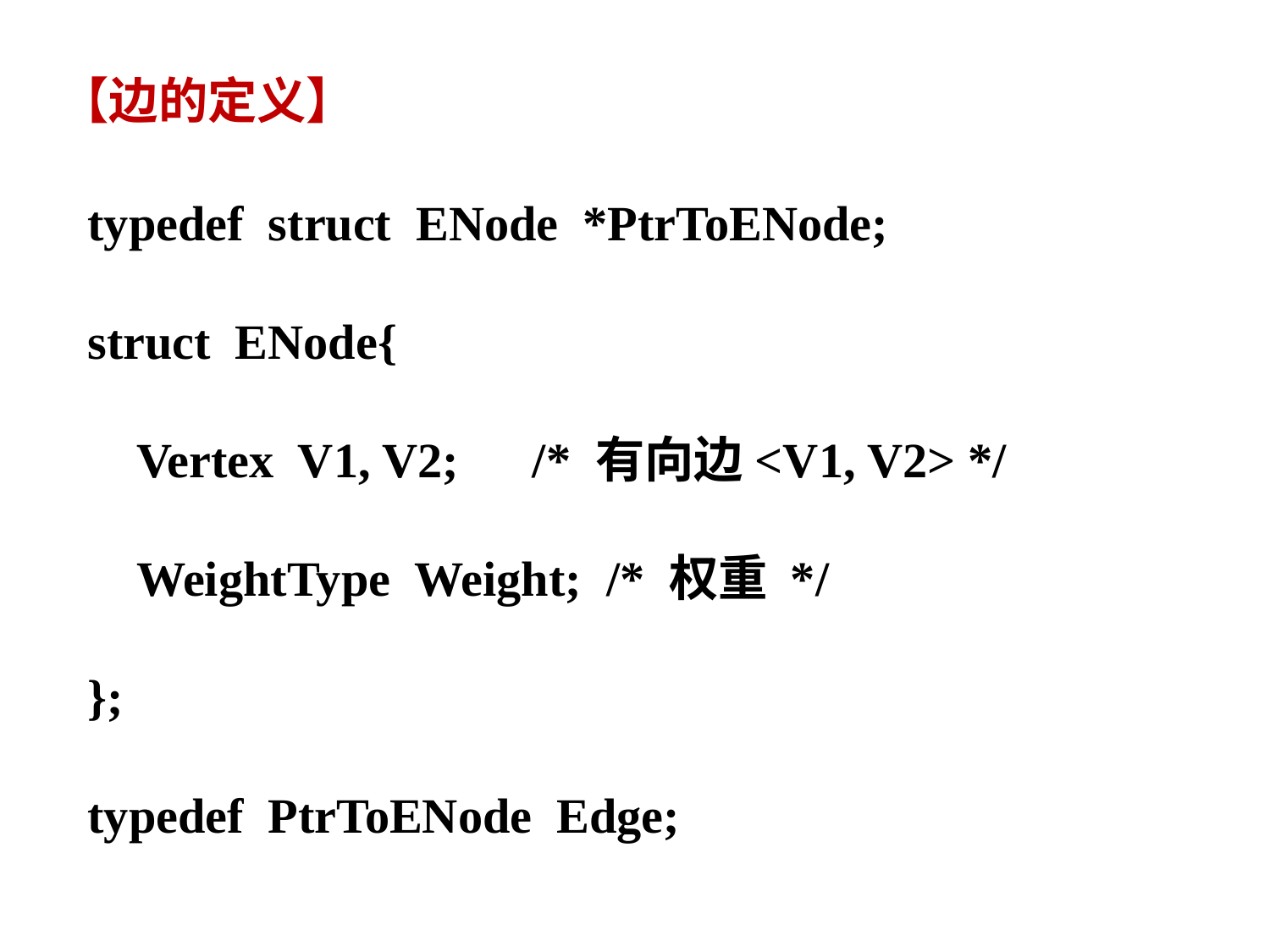

【边的定义】
typedef  struct  ENode  *PtrToENode;
struct  ENode{
    Vertex  V1, V2;      /* 有向边<V1, V2> */
    WeightType  Weight;  /* 权重 */
};
typedef  PtrToENode  Edge;